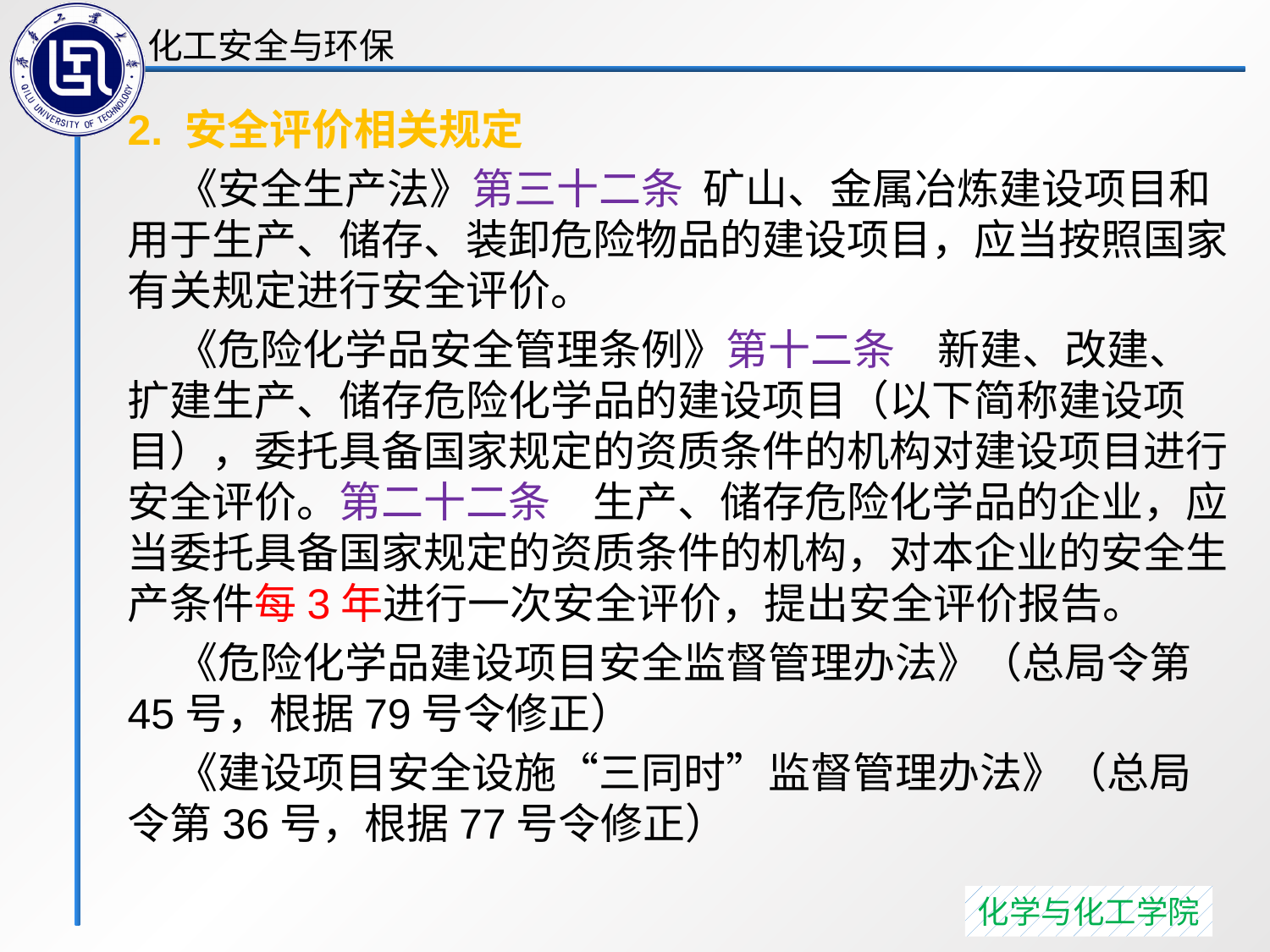

2. 安全评价相关规定
    《安全生产法》第三十二条  矿山、金属冶炼建设项目和用于生产、储存、装卸危险物品的建设项目，应当按照国家有关规定进行安全评价。
    《危险化学品安全管理条例》第十二条　新建、改建、扩建生产、储存危险化学品的建设项目（以下简称建设项目），委托具备国家规定的资质条件的机构对建设项目进行安全评价。第二十二条　生产、储存危险化学品的企业，应当委托具备国家规定的资质条件的机构，对本企业的安全生产条件每3年进行一次安全评价，提出安全评价报告。
    《危险化学品建设项目安全监督管理办法》（总局令第45号，根据79号令修正）
    《建设项目安全设施“三同时”监督管理办法》（总局令第36号，根据77号令修正）